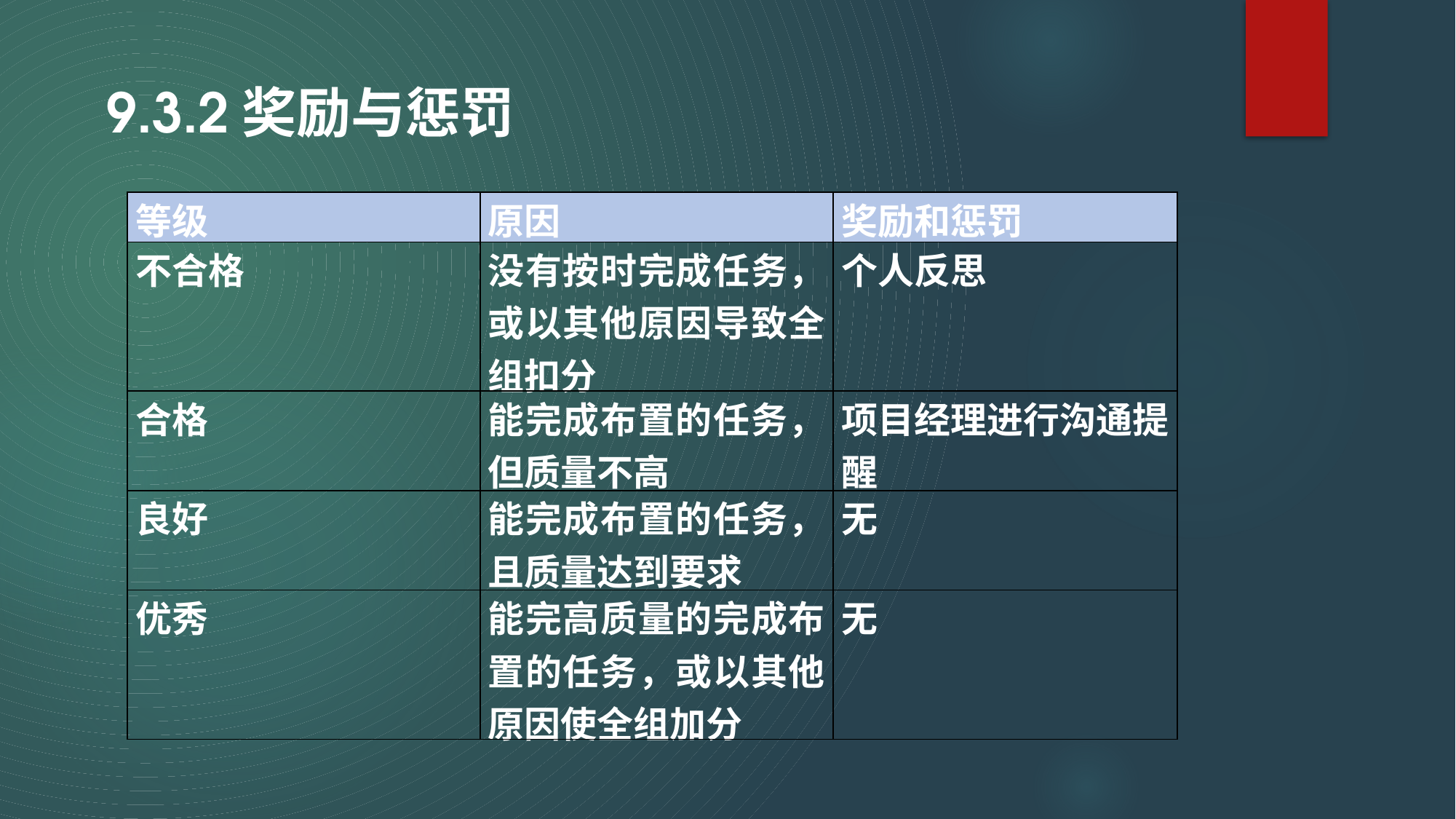

9.3.2奖励与惩罚
| 等级 | 原因 | 奖励和惩罚 |
| --- | --- | --- |
| 不合格 | 没有按时完成任务，或以其他原因导致全组扣分 | 个人反思 |
| 合格 | 能完成布置的任务，但质量不高 | 项目经理进行沟通提醒 |
| 良好 | 能完成布置的任务，且质量达到要求 | 无 |
| 优秀 | 能完高质量的完成布置的任务，或以其他原因使全组加分 | 无 |